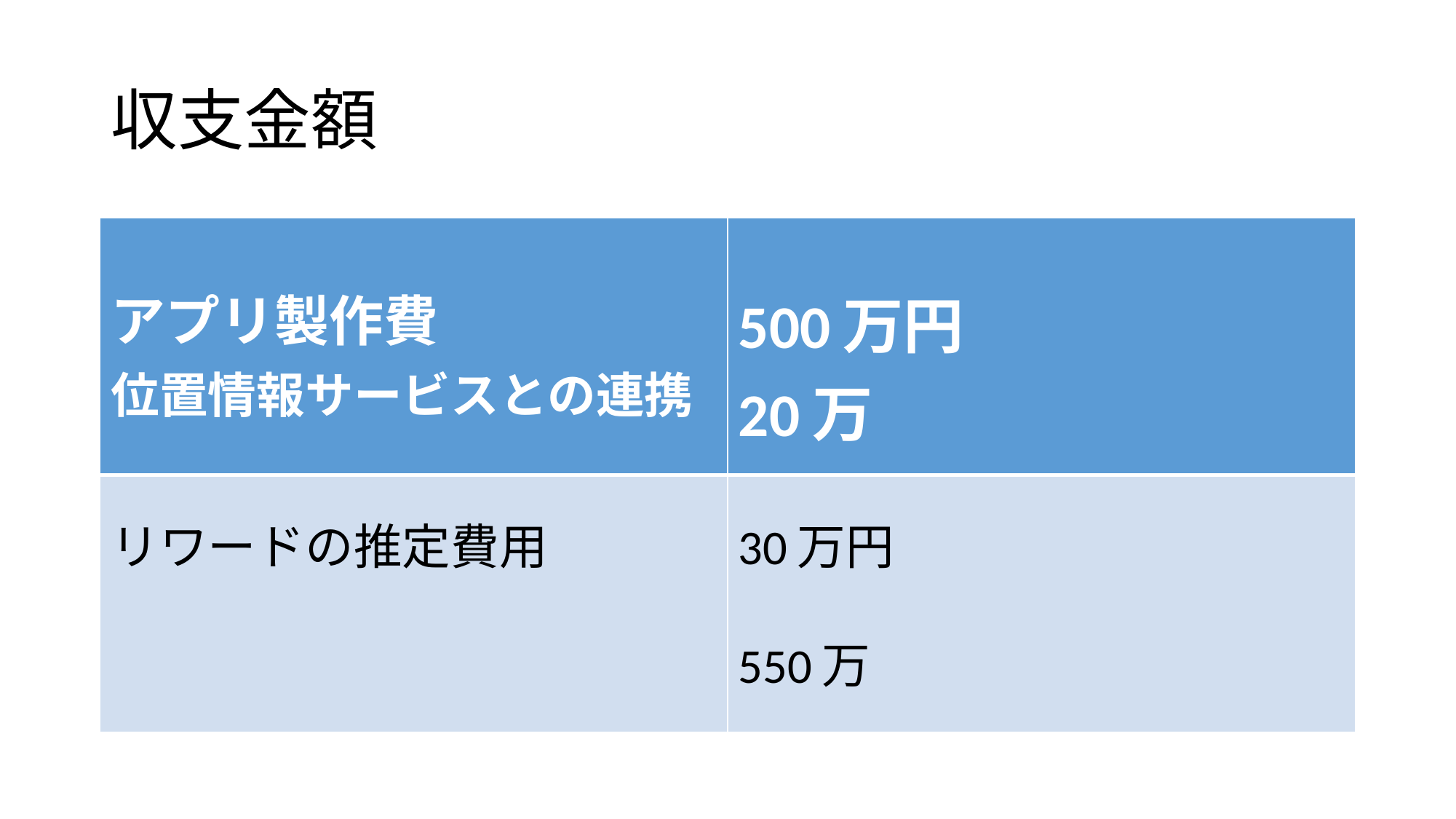

# 収支金額
| アプリ製作費 位置情報サービスとの連携 | 500万円 20万 |
| --- | --- |
| リワードの推定費用 | 30万円 550万 |